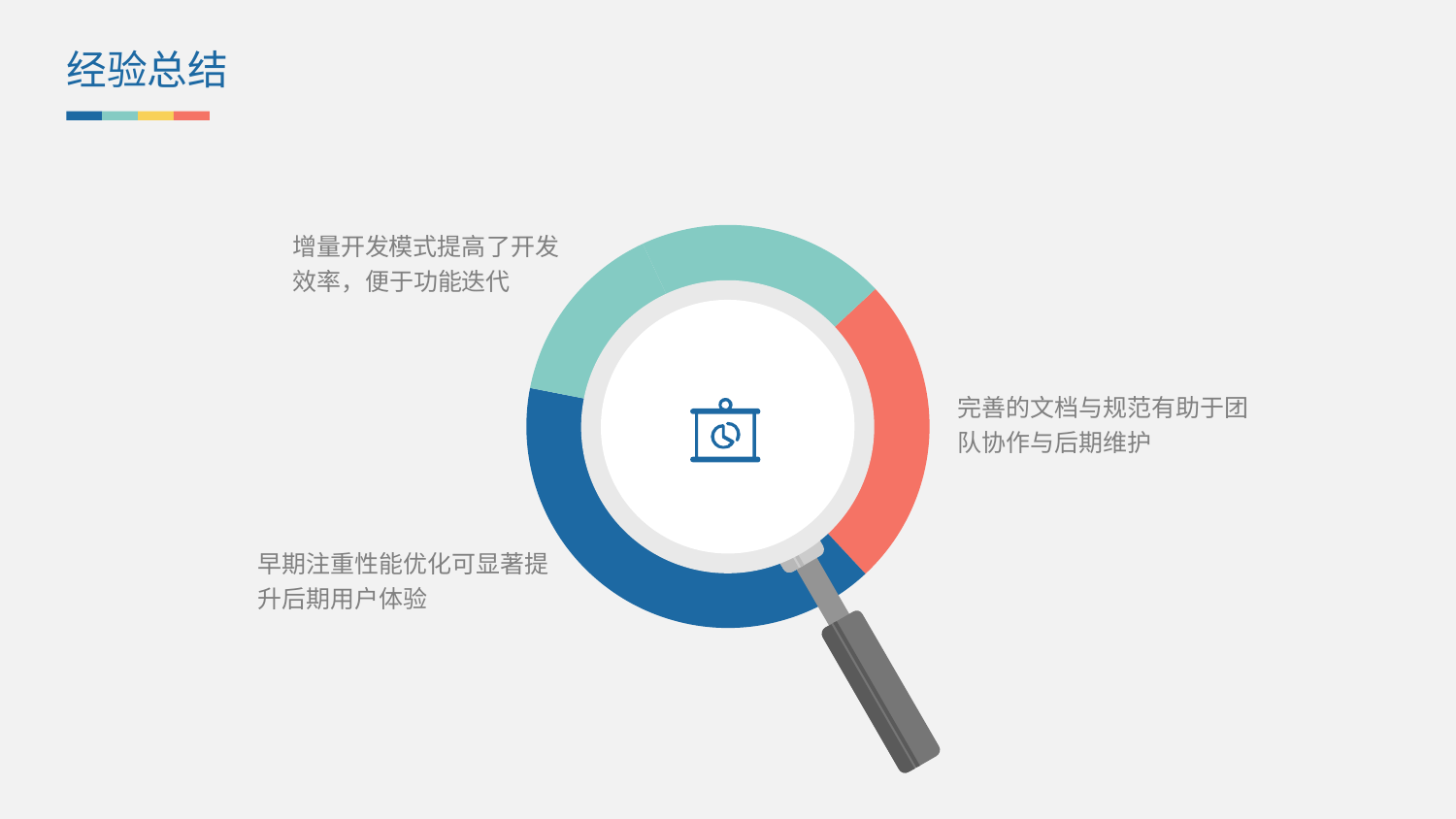

经验总结

### Chart

| Category | 销售额 |
|---|---|
| 红 | 25.0 |
| 蓝 | 40.0 |
| 青 | 15.0 |
| 橙 | 20.0 |
增量开发模式提高了开发效率，便于功能迭代

完善的文档与规范有助于团队协作与后期维护

早期注重性能优化可显著提升后期用户体验